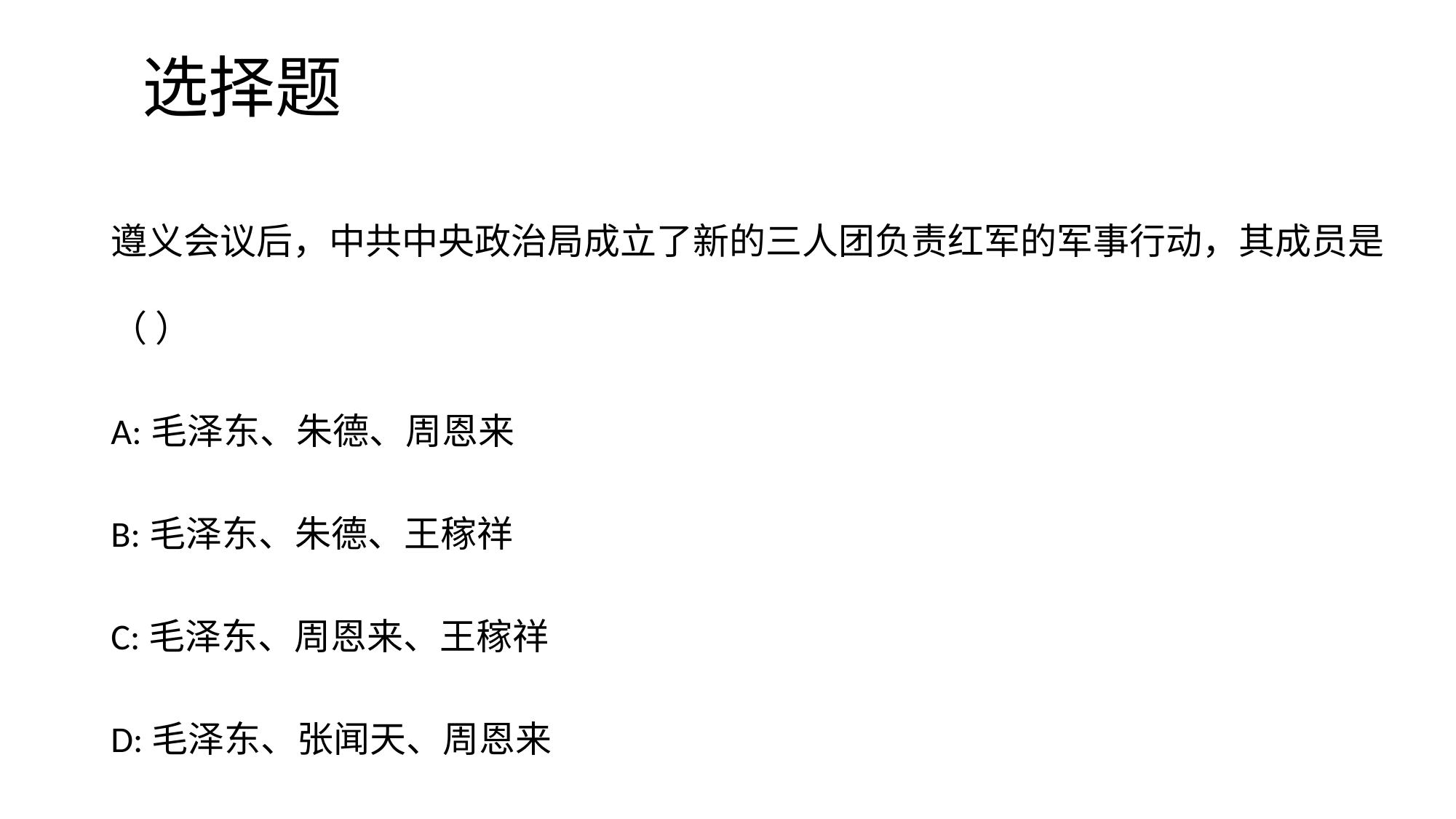

# 选择题
遵义会议后，中共中央政治局成立了新的三人团负责红军的军事行动，其成员是（ ）
A:毛泽东、朱德、周恩来
B:毛泽东、朱德、王稼祥
C:毛泽东、周恩来、王稼祥
D:毛泽东、张闻天、周恩来